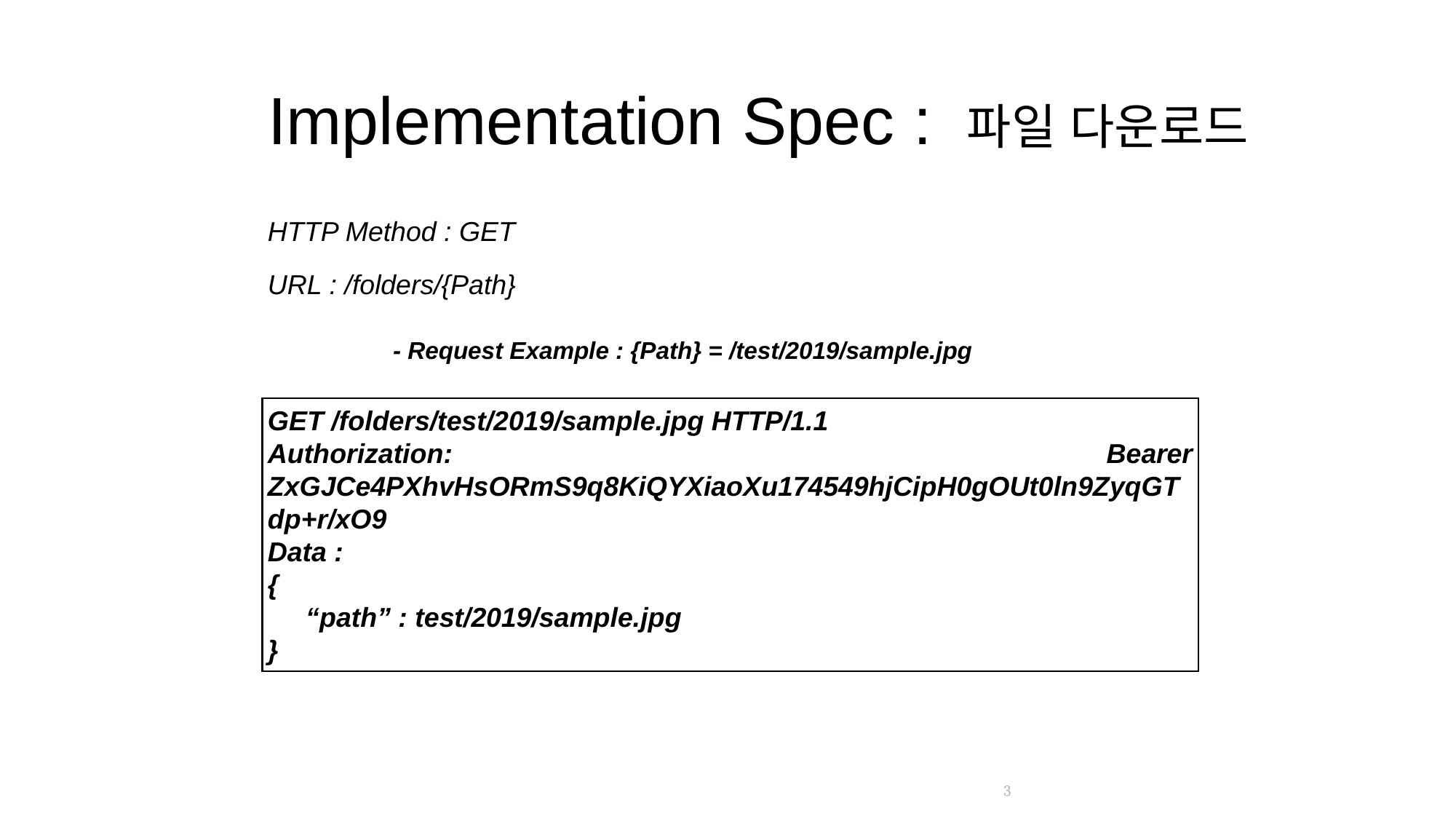

# Implementation Spec : 파일 다운로드
HTTP Method : GET
URL : /folders/{Path}
- Request Example : {Path} = /test/2019/sample.jpg
GET /folders/test/2019/sample.jpg HTTP/1.1
Authorization: Bearer ZxGJCe4PXhvHsORmS9q8KiQYXiaoXu174549hjCipH0gOUt0ln9ZyqGTdp+r/xO9
Data :
{
     “path” : test/2019/sample.jpg
}
3